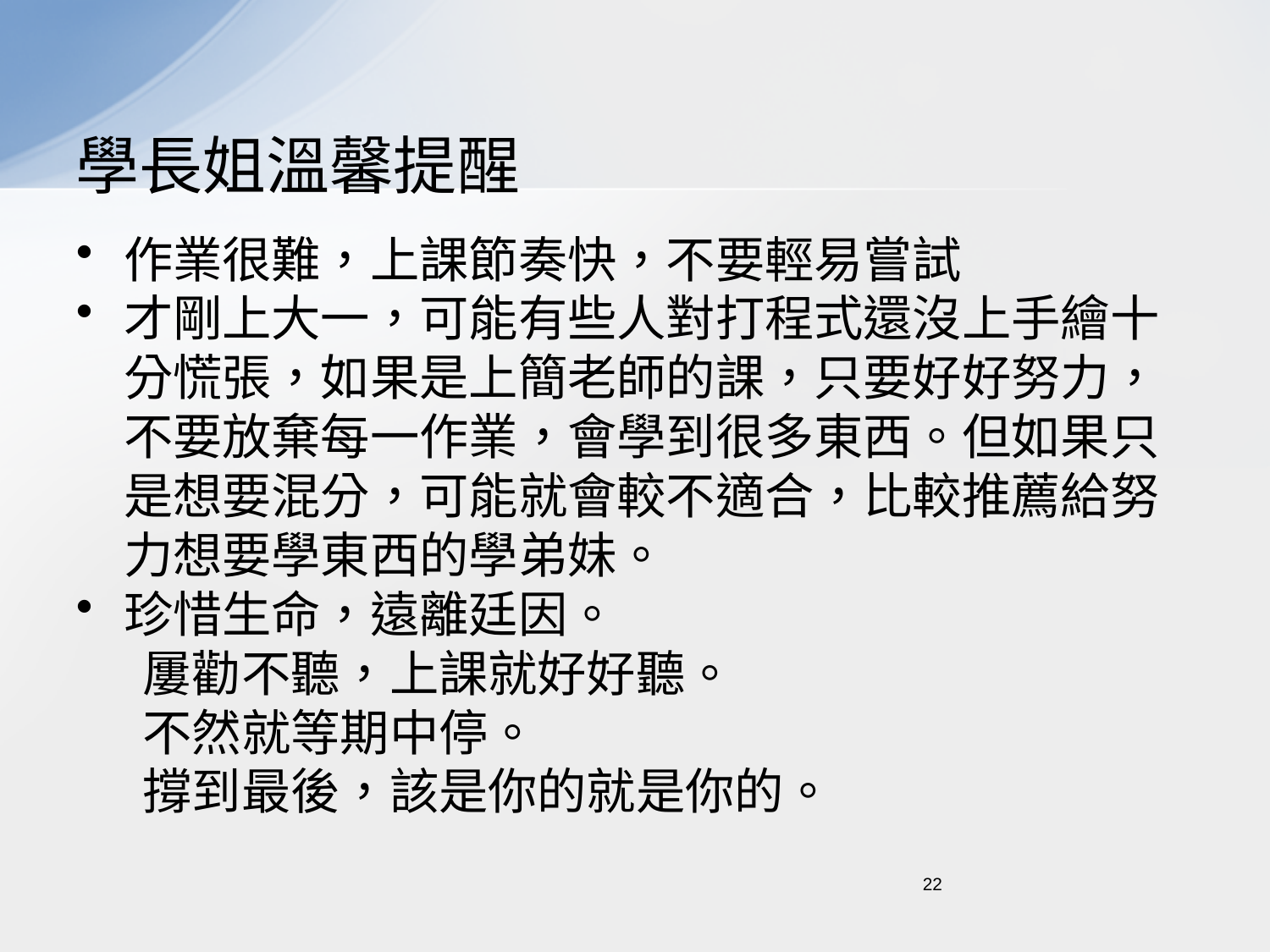

# 學長姐溫馨提醒
作業很難，上課節奏快，不要輕易嘗試
才剛上大一，可能有些人對打程式還沒上手繪十分慌張，如果是上簡老師的課，只要好好努力，不要放棄每一作業，會學到很多東西。但如果只是想要混分，可能就會較不適合，比較推薦給努力想要學東西的學弟妹。
珍惜生命，遠離廷因。
     屢勸不聽，上課就好好聽。
     不然就等期中停。
     撐到最後，該是你的就是你的。
22